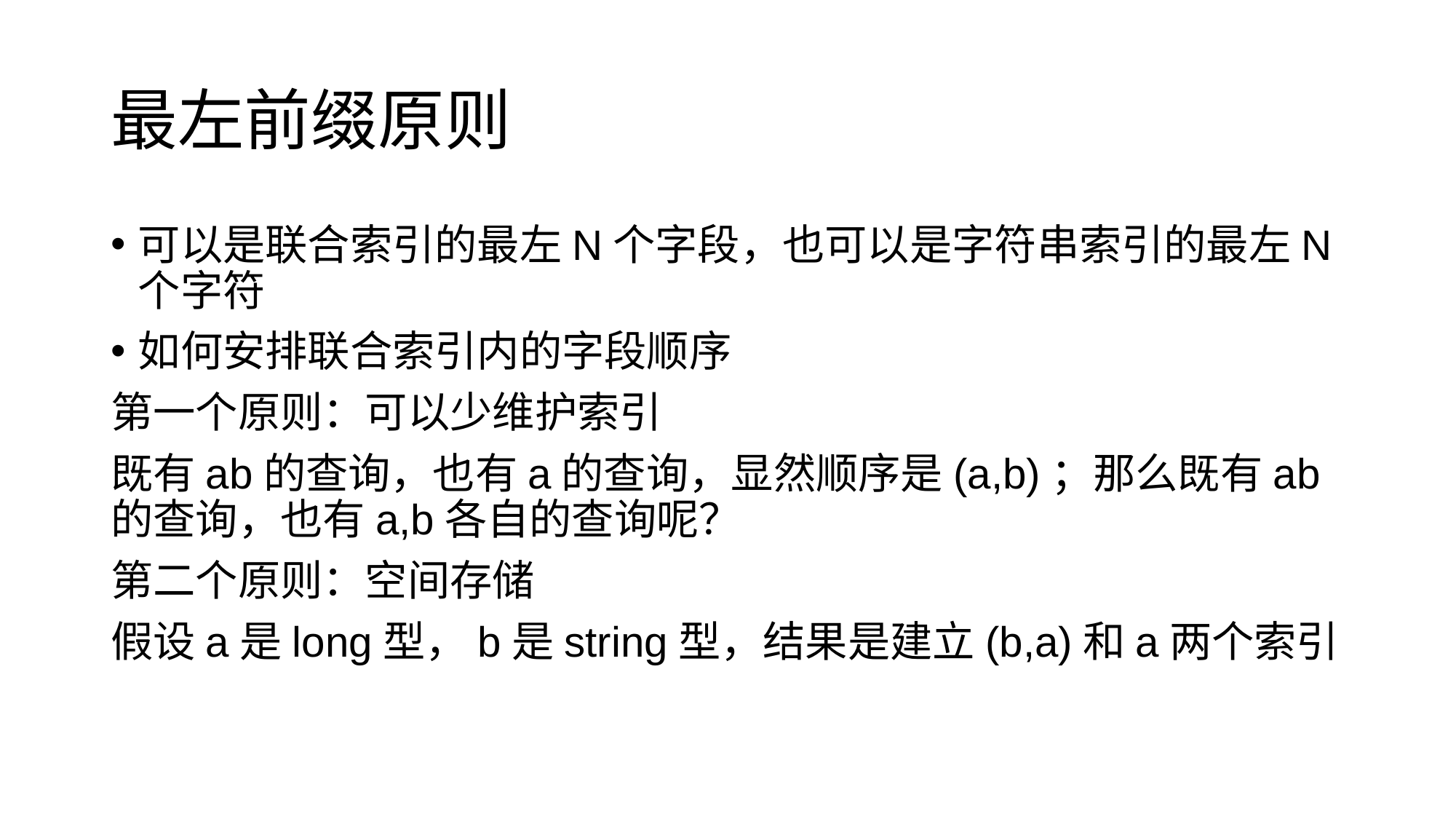

# 最左前缀原则
可以是联合索引的最左N个字段，也可以是字符串索引的最左N个字符
如何安排联合索引内的字段顺序
第一个原则：可以少维护索引
既有ab的查询，也有a的查询，显然顺序是(a,b)；那么既有ab的查询，也有a,b各自的查询呢？
第二个原则：空间存储
假设a是long型，b是string型，结果是建立(b,a)和a两个索引